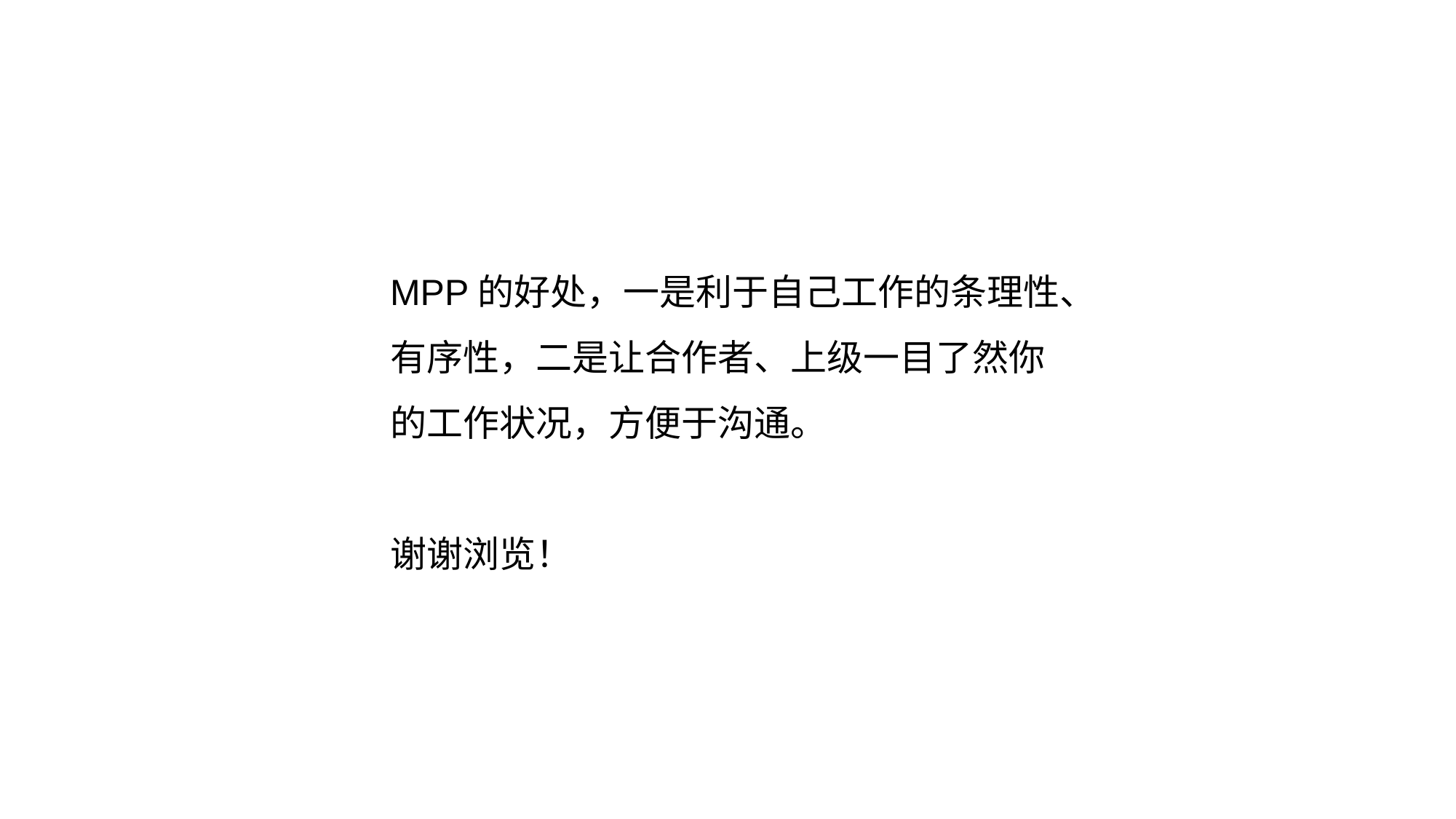

MPP的好处，一是利于自己工作的条理性、有序性，二是让合作者、上级一目了然你的工作状况，方便于沟通。

谢谢浏览！